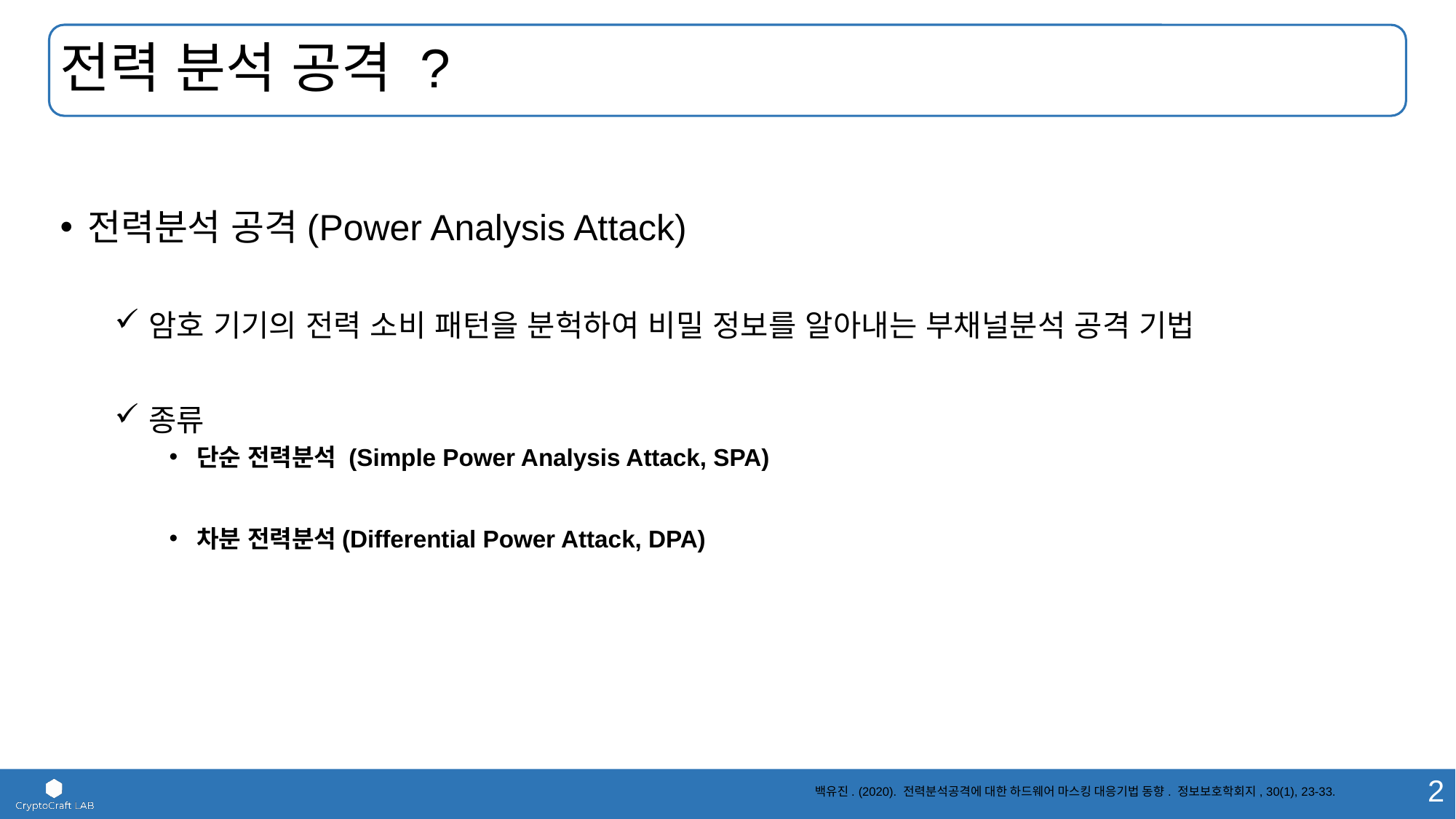

# 전력 분석 공격 ?

전력분석 공격(Power Analysis Attack)

암호 기기의 전력 소비 패턴을 분헉하여 비밀 정보를 알아내는 부채널분석 공격 기법

종류
단순 전력분석 (Simple Power Analysis Attack, SPA)

차분 전력분석(Differential Power Attack, DPA)

백유진. (2020). 전력분석공격에 대한 하드웨어 마스킹 대응기법 동향. 정보보호학회지, 30(1), 23-33.